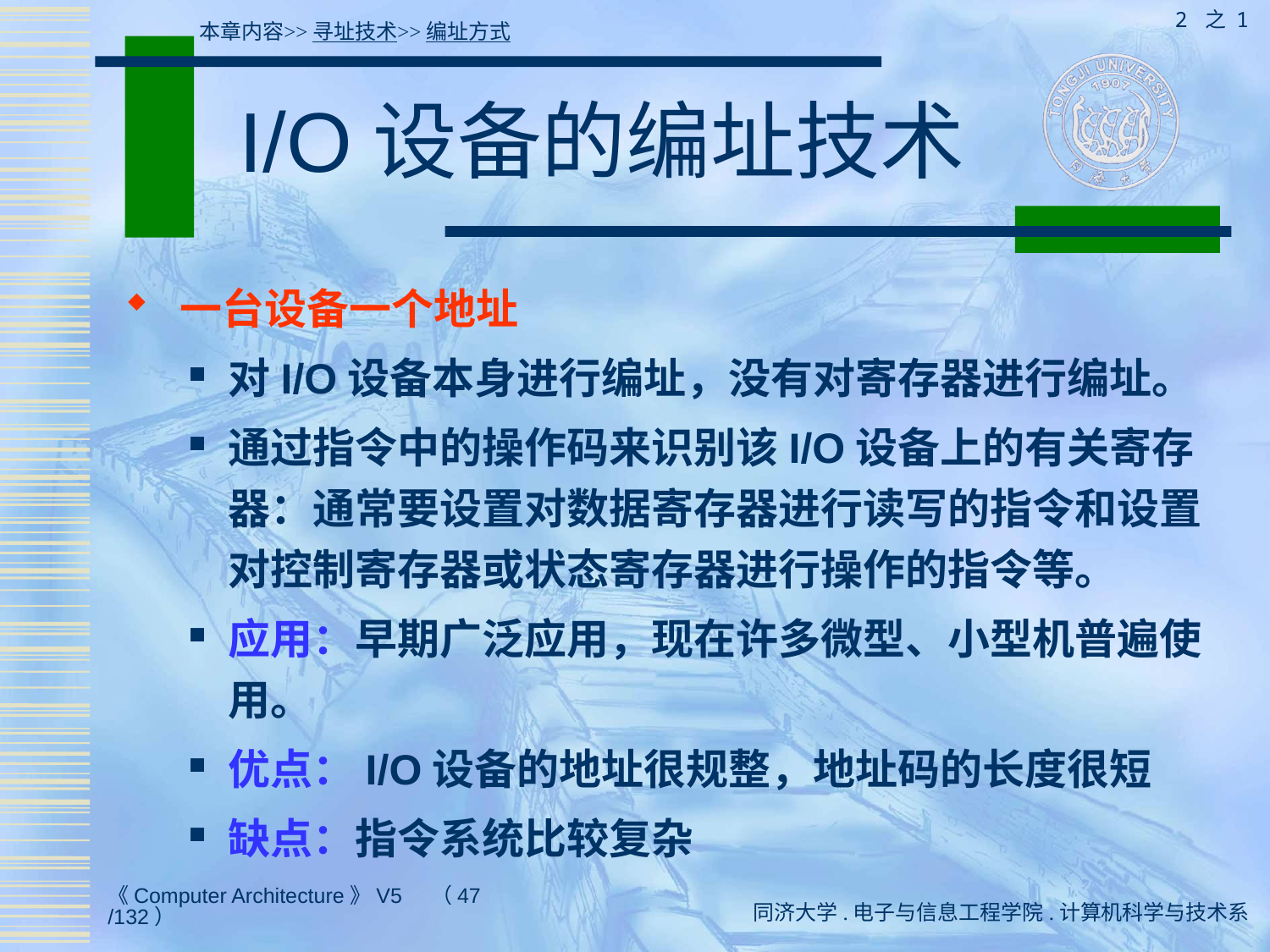

2 之 1
本章内容>>寻址技术>>编址方式
# I/O设备的编址技术
  一台设备一个地址
对I/O设备本身进行编址，没有对寄存器进行编址。
通过指令中的操作码来识别该I/O设备上的有关寄存器：通常要设置对数据寄存器进行读写的指令和设置对控制寄存器或状态寄存器进行操作的指令等。
应用：早期广泛应用，现在许多微型、小型机普遍使用。
优点：I/O设备的地址很规整，地址码的长度很短
缺点：指令系统比较复杂